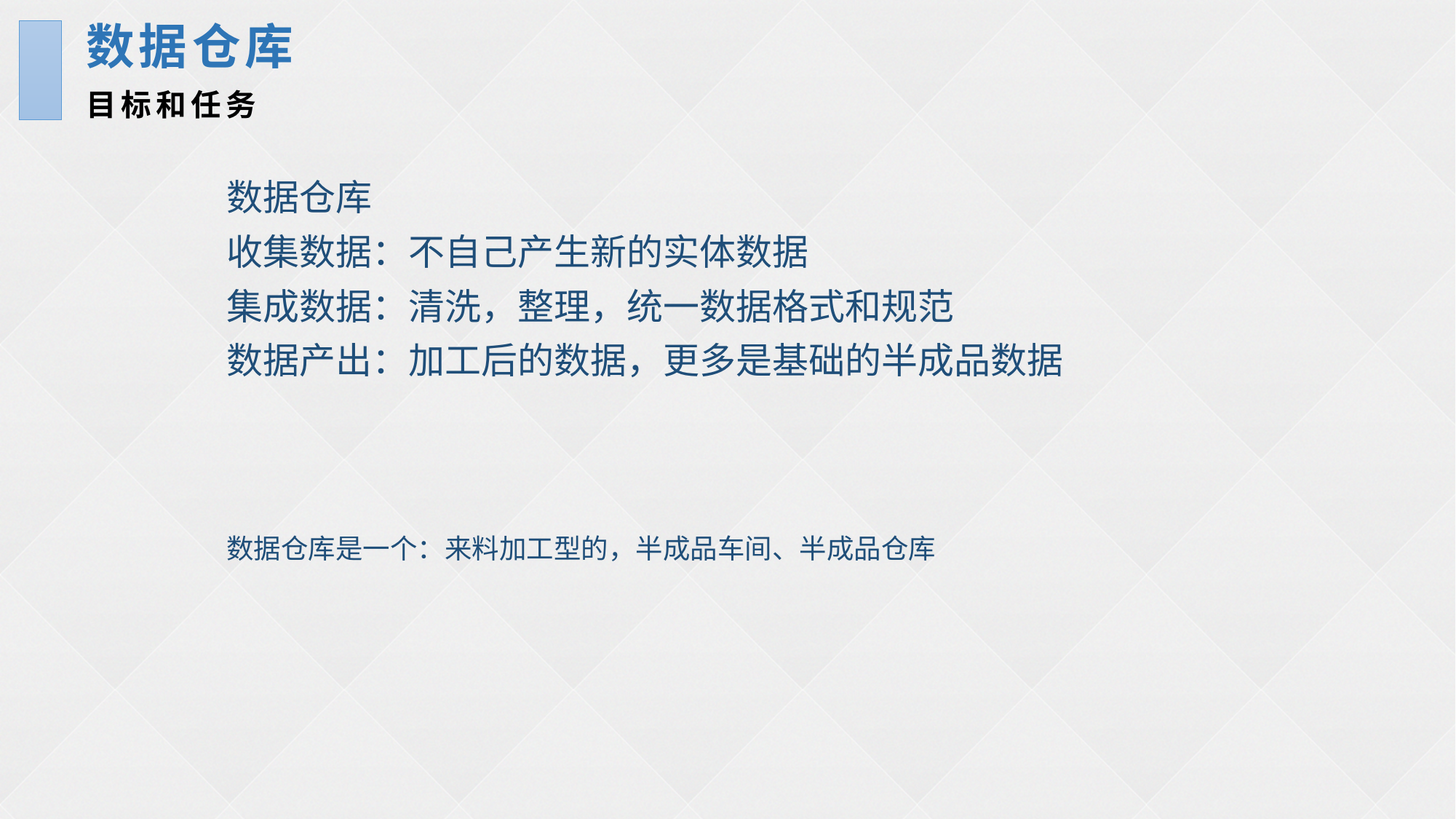

数据仓库

目标和任务
数据仓库
收集数据：不自己产生新的实体数据
集成数据：清洗，整理，统一数据格式和规范
数据产出：加工后的数据，更多是基础的半成品数据

数据仓库是一个：来料加工型的，半成品车间、半成品仓库